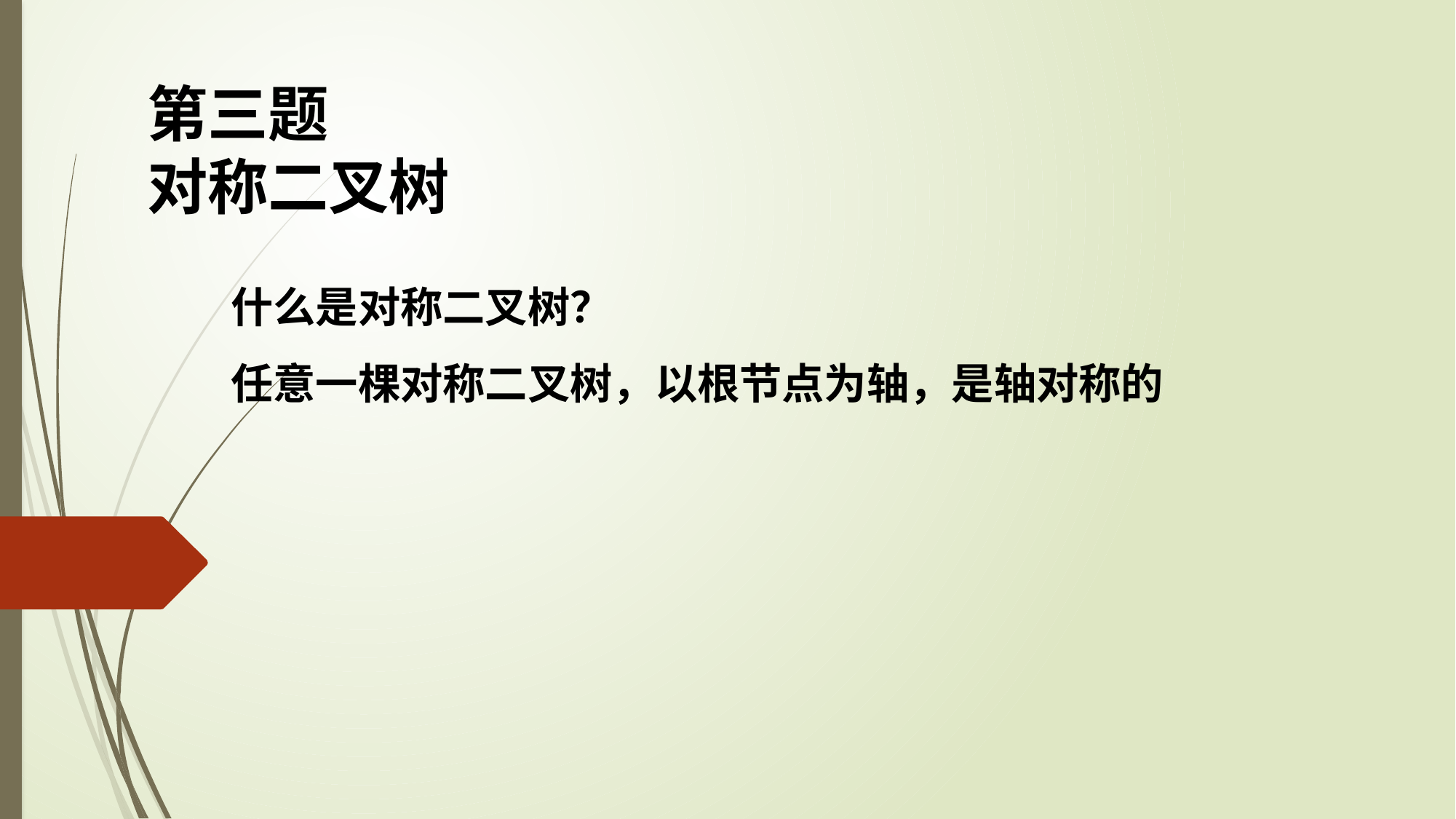

第三题
对称二叉树
什么是对称二叉树？
任意一棵对称二叉树，以根节点为轴，是轴对称的